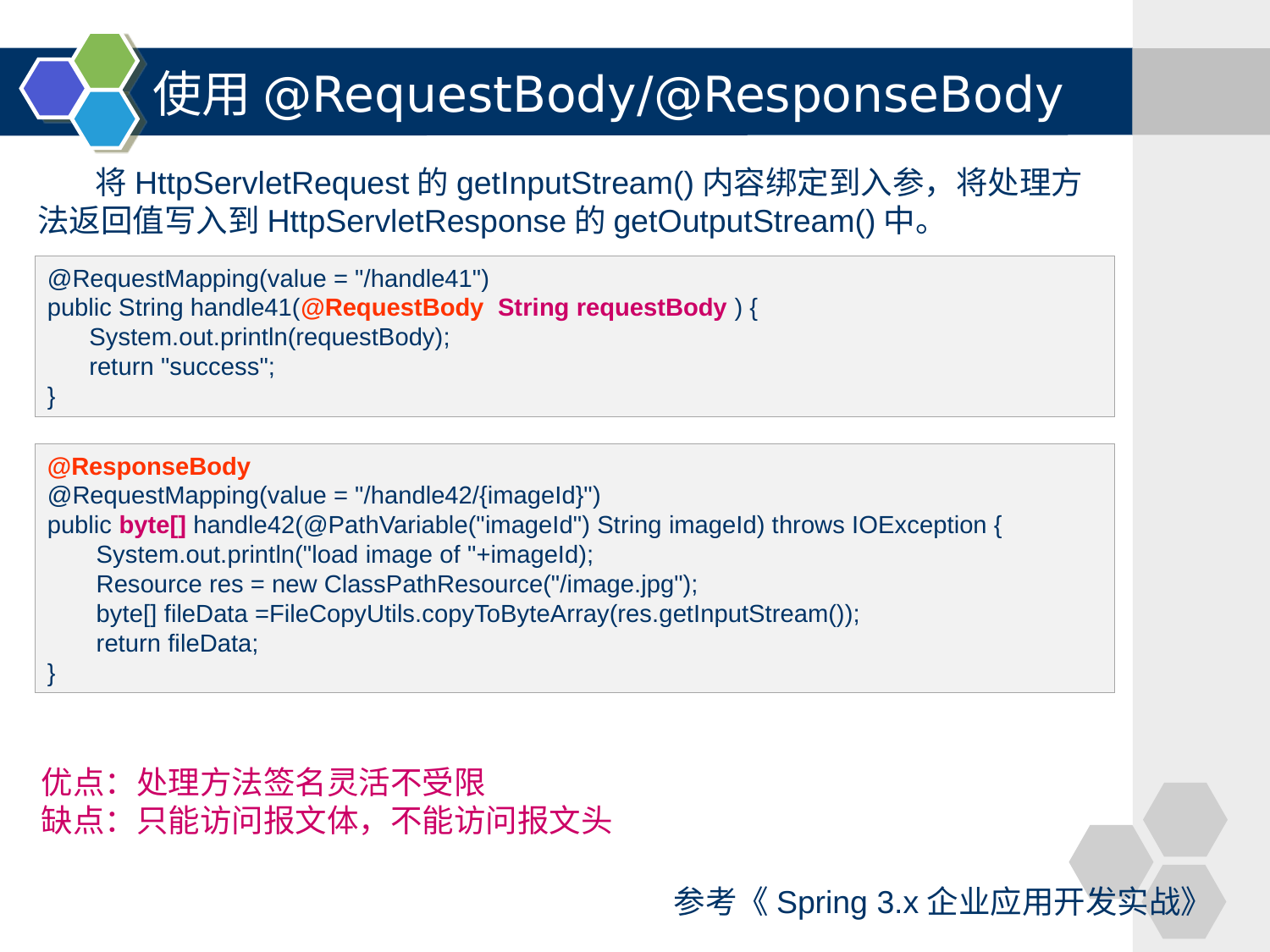

# 使用@RequestBody/@ResponseBody
       将HttpServletRequest的getInputStream()内容绑定到入参，将处理方法返回值写入到HttpServletResponse的getOutputStream()中。
@RequestMapping(value = "/handle41")
public String handle41(@RequestBody  String requestBody ) {
      System.out.println(requestBody);
      return "success";
}
@ResponseBody
@RequestMapping(value = "/handle42/{imageId}")
public byte[] handle42(@PathVariable("imageId") String imageId) throws IOException {
       System.out.println("load image of "+imageId);
       Resource res = new ClassPathResource("/image.jpg");
       byte[] fileData =FileCopyUtils.copyToByteArray(res.getInputStream());
       return fileData;
}
优点：处理方法签名灵活不受限
缺点：只能访问报文体，不能访问报文头
参考《Spring 3.x企业应用开发实战》